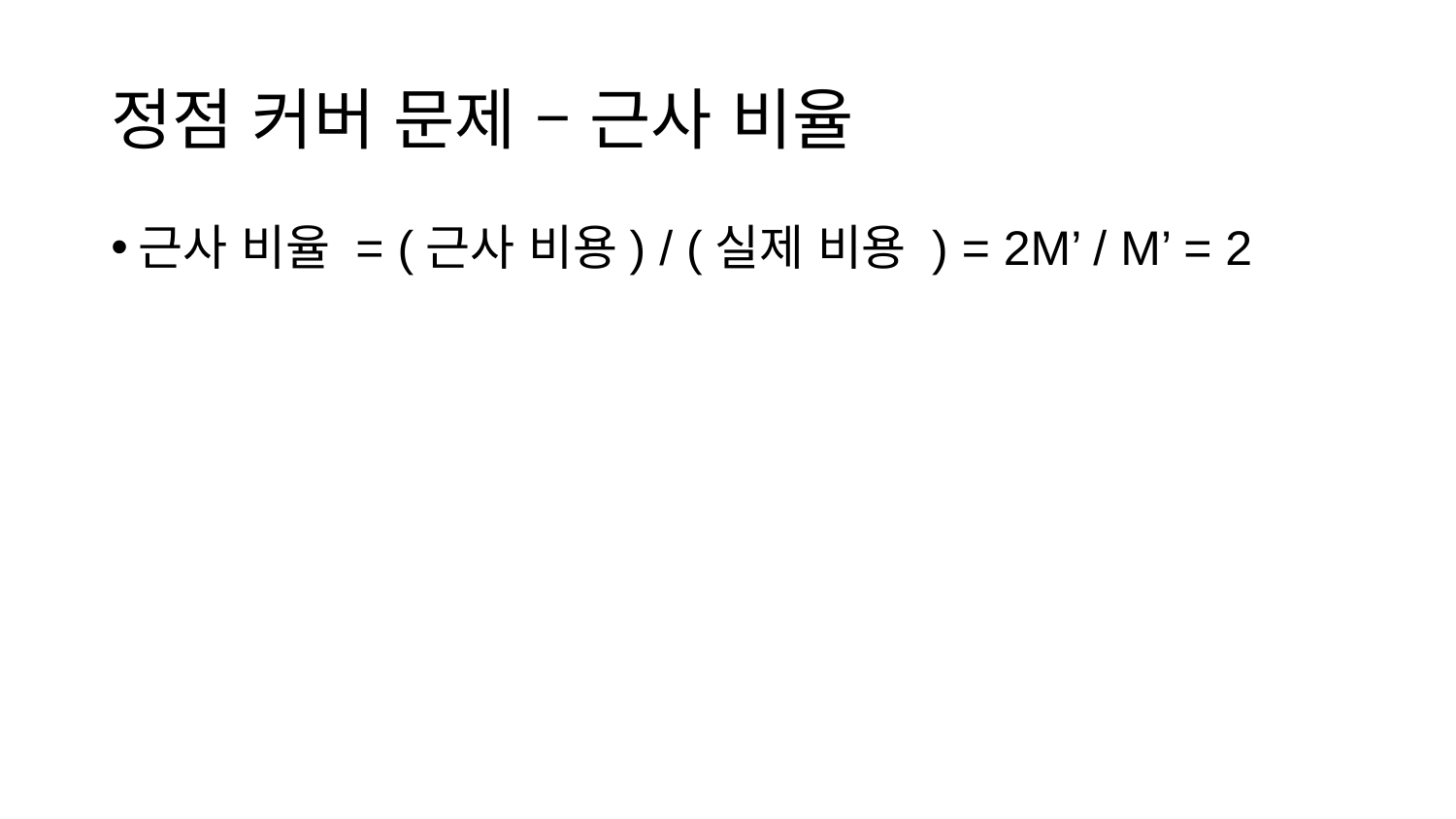

# 정점 커버 문제 – 근사 비율
근사 비율 = (근사 비용) / (실제 비용 ) = 2M’ / M’ = 2